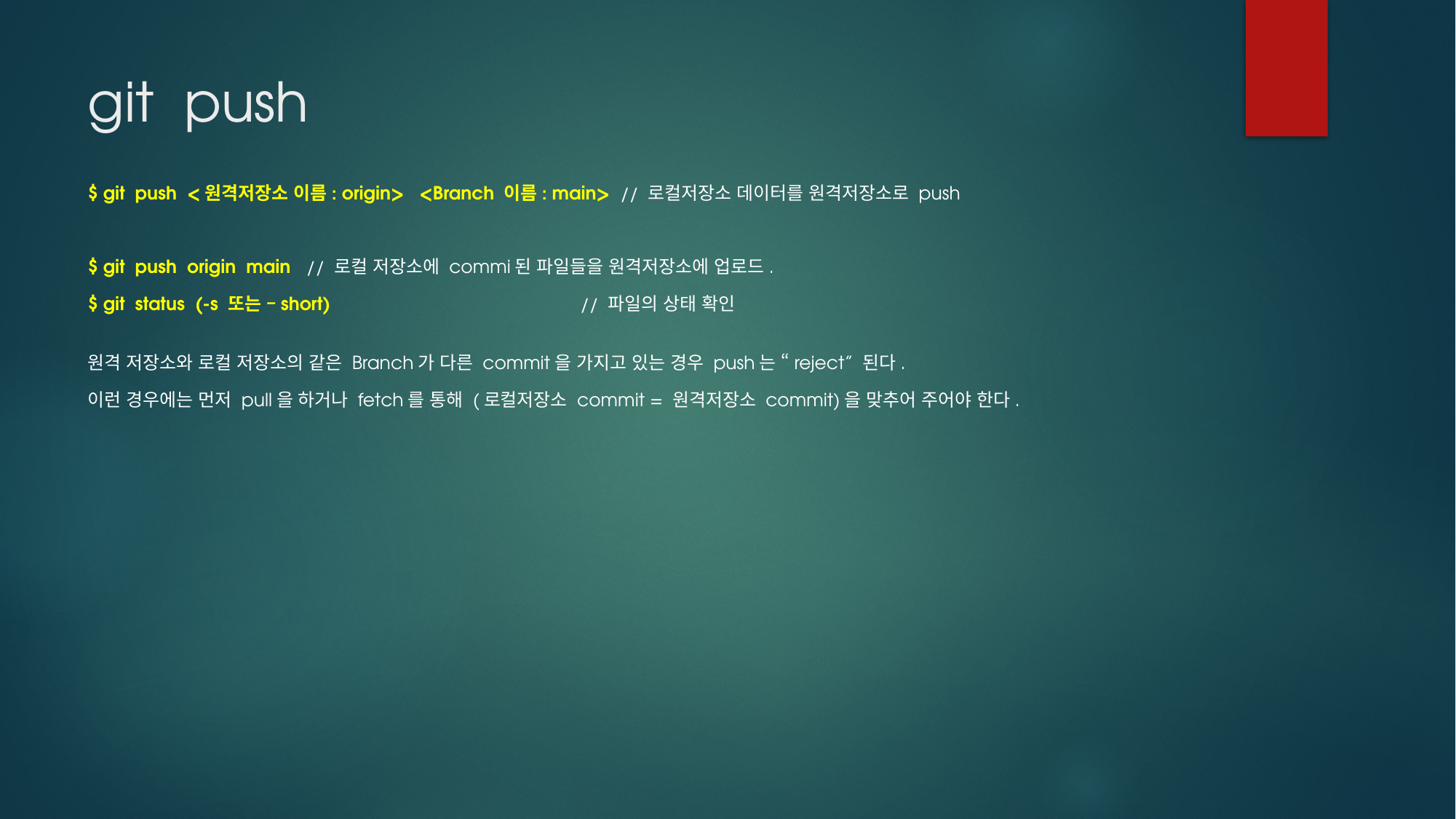

# git  push
$ git  push  <원격저장소 이름: origin>   <Branch 이름: main>  // 로컬저장소 데이터를 원격저장소로 push

$ git  push  origin  main   // 로컬 저장소에 commi된 파일들을 원격저장소에 업로드.
$ git  status  (-s 또는 –short)                                                 // 파일의 상태 확인
원격 저장소와 로컬 저장소의 같은 Branch가 다른 commit을 가지고 있는 경우 push는 “reject” 된다.
이런 경우에는 먼저 pull을 하거나 fetch를 통해 (로컬저장소 commit = 원격저장소 commit)을 맞추어 주어야 한다.